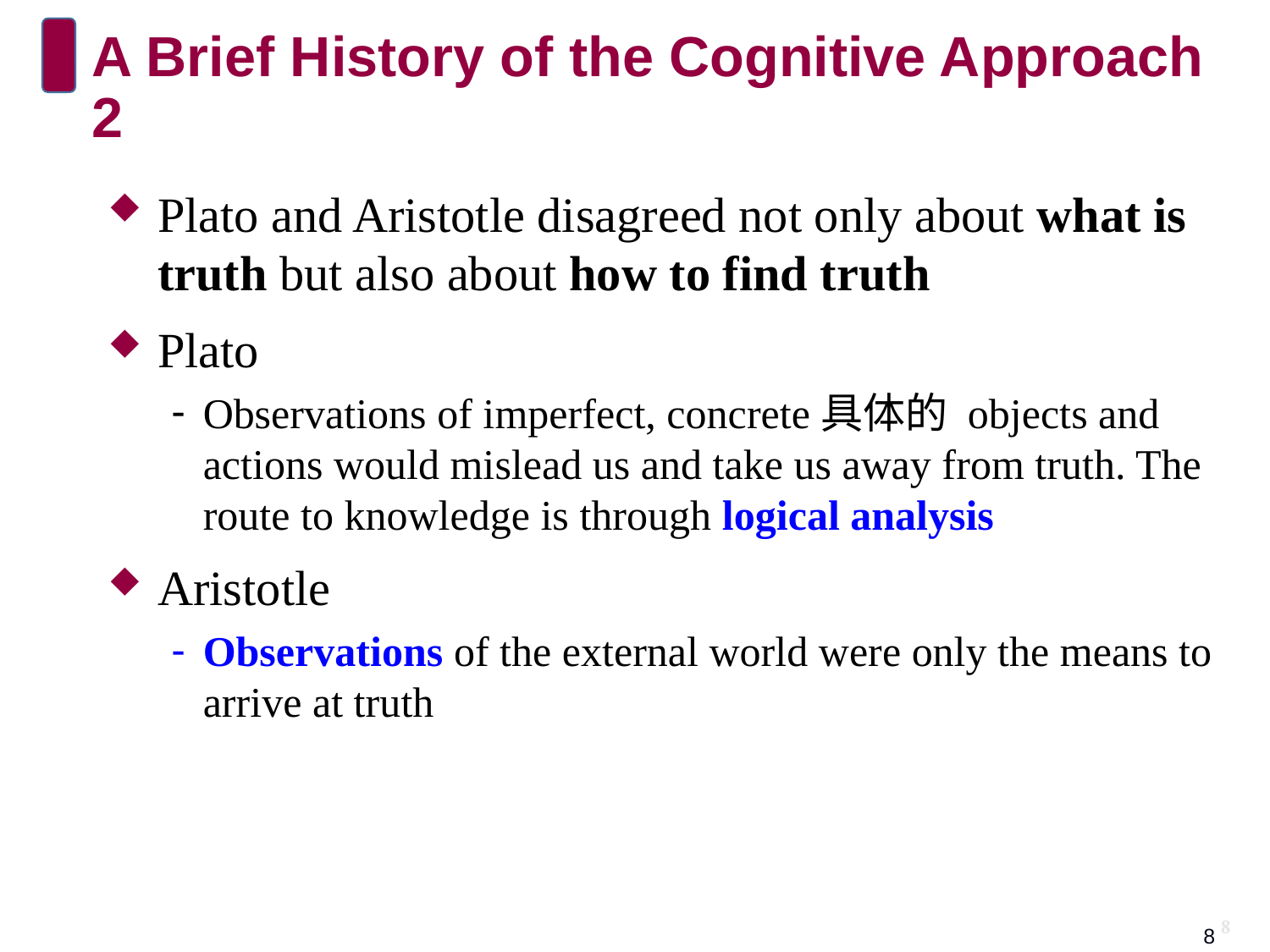

# A Brief History of the Cognitive Approach 2
Plato and Aristotle disagreed not only about what is truth but also about how to find truth
Plato
Observations of imperfect, concrete具体的 objects and actions would mislead us and take us away from truth. The route to knowledge is through logical analysis
Aristotle
Observations of the external world were only the means to arrive at truth
8
8